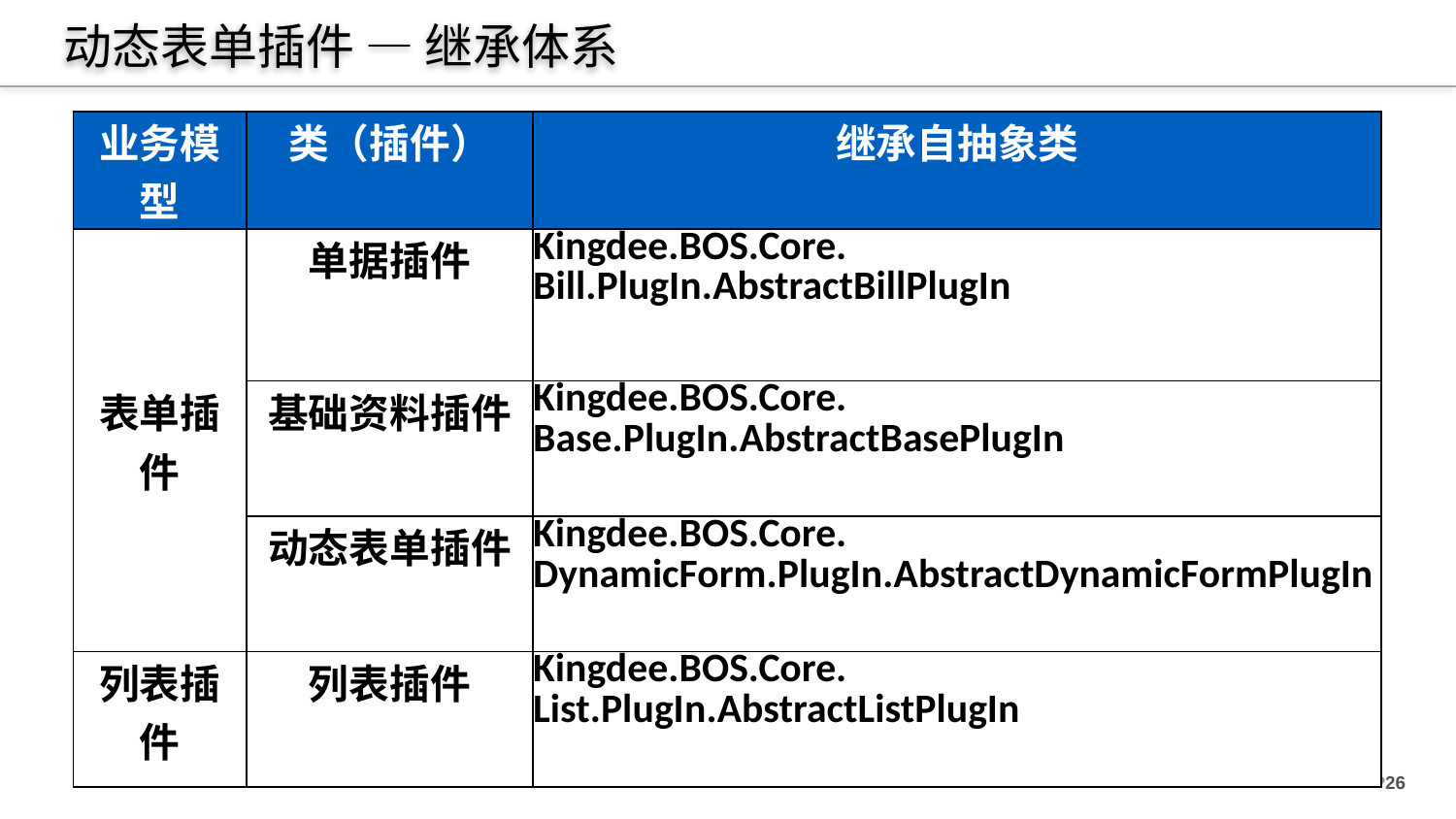

# 动态表单插件 — 继承体系

| 业务模型 | 类（插件） | 继承自抽象类 |
| --- | --- | --- |
| 表单插件 | 单据插件 | Kingdee.BOS.Core. Bill.PlugIn.AbstractBillPlugIn |
|  | 基础资料插件 | Kingdee.BOS.Core. Base.PlugIn.AbstractBasePlugIn |
|  | 动态表单插件 | Kingdee.BOS.Core. DynamicForm.PlugIn.AbstractDynamicFormPlugIn |
| 列表插件 | 列表插件 | Kingdee.BOS.Core. List.PlugIn.AbstractListPlugIn |